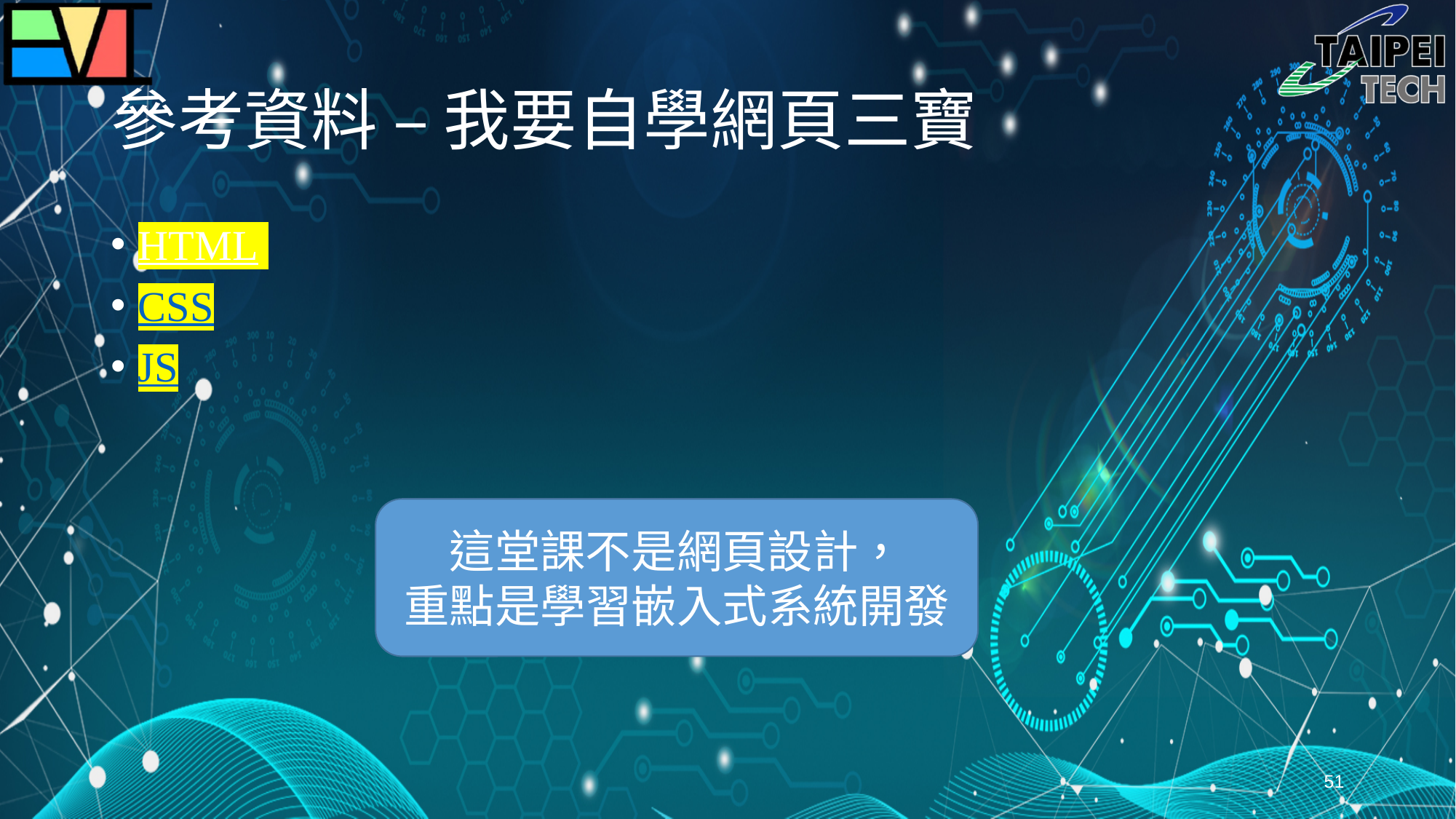

# 參考資料 – 我要自學網頁三寶
HTML
CSS
JS
這堂課不是網頁設計，
重點是學習嵌入式系統開發
51